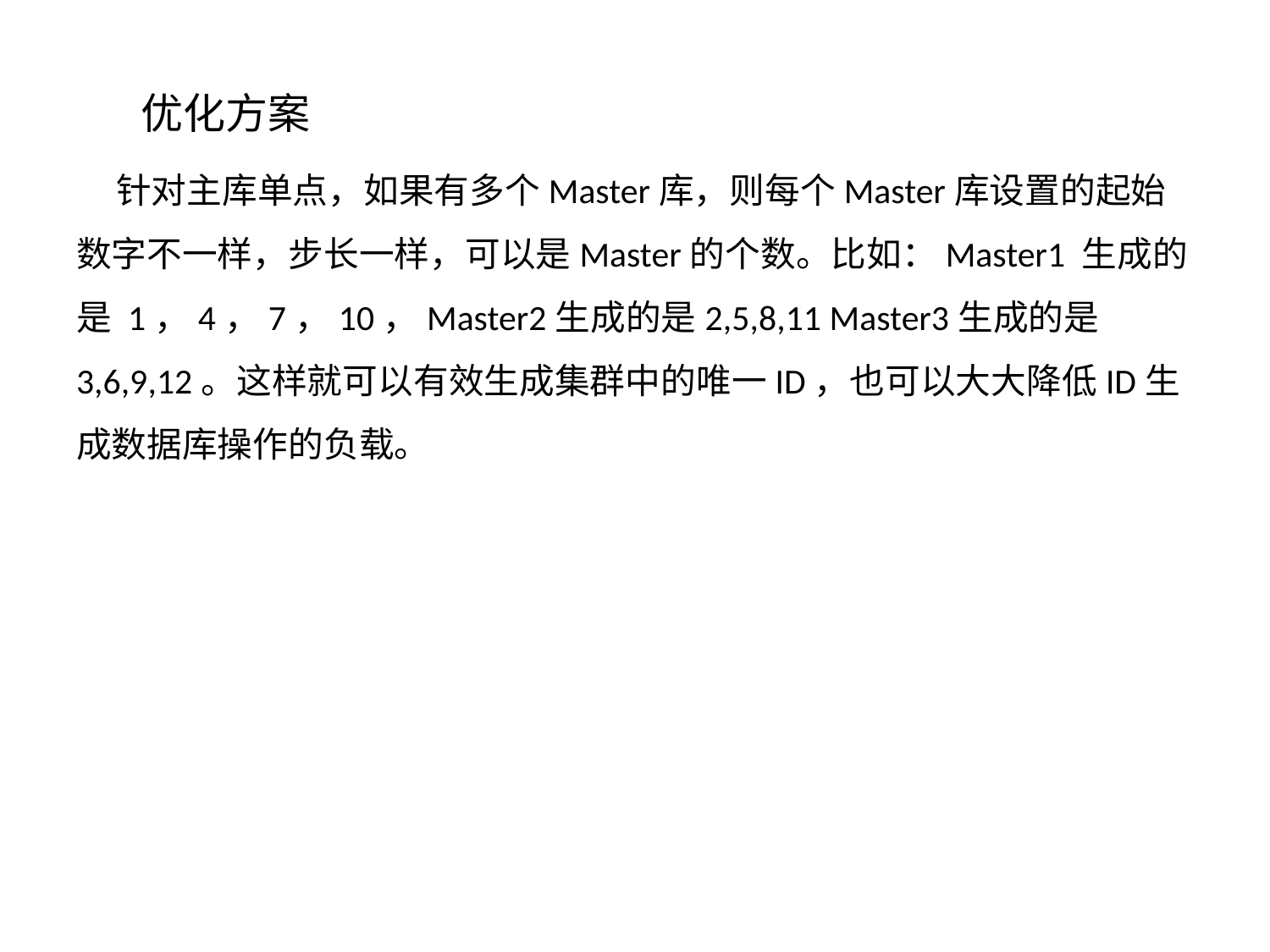

优化方案
    针对主库单点，如果有多个Master库，则每个Master库设置的起始数字不一样，步长一样，可以是Master的个数。比如：Master1 生成的是 1，4，7，10，Master2生成的是2,5,8,11 Master3生成的是 3,6,9,12。这样就可以有效生成集群中的唯一ID，也可以大大降低ID生成数据库操作的负载。